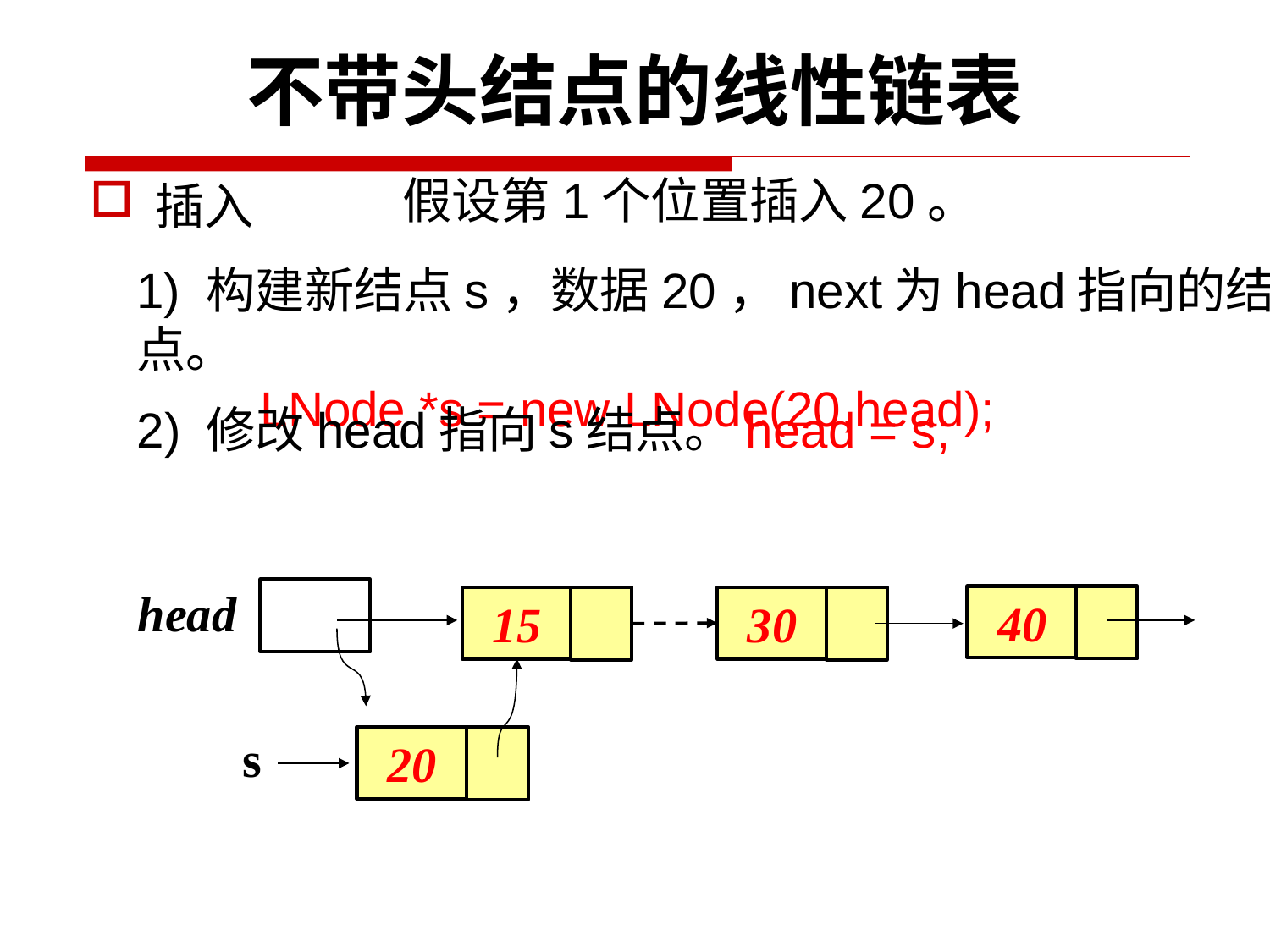

不带头结点的线性链表
  假设第1个位置插入20。
插入
1) 构建新结点s，数据20，next为head指向的结点。
         LNode *s = new LNode(20,head);
2) 修改head指向s结点。head = s;

head

40

30

15

20

s